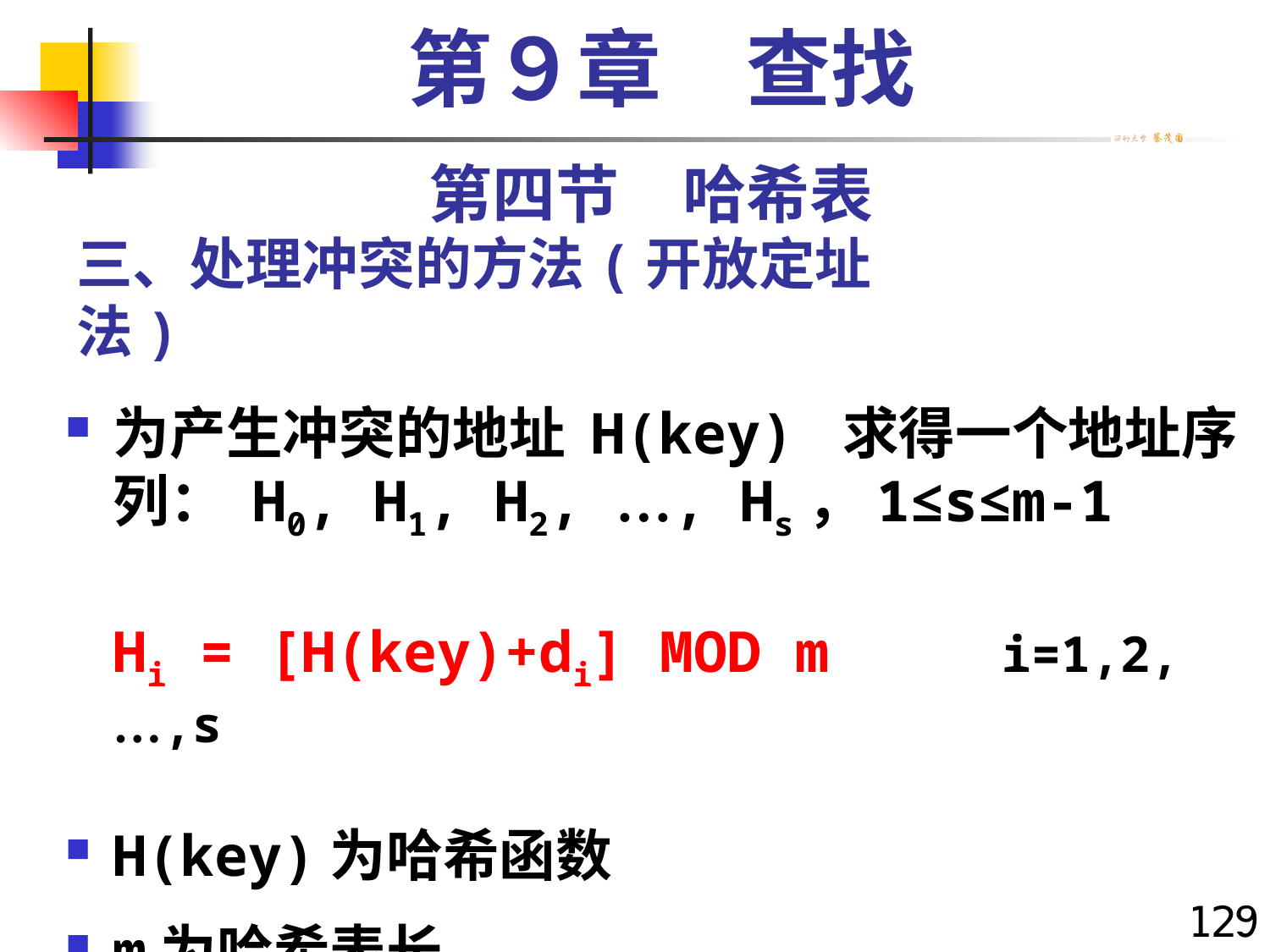

第９章　查找
第四节　哈希表
# 三、处理冲突的方法(开放定址法)
为产生冲突的地址 H(key) 求得一个地址序列： H0, H1, H2, …, Hs，1≤s≤m-1
	Hi = [H(key)+di] MOD m 		i=1,2,…,s
H(key)为哈希函数
m为哈希表长
129